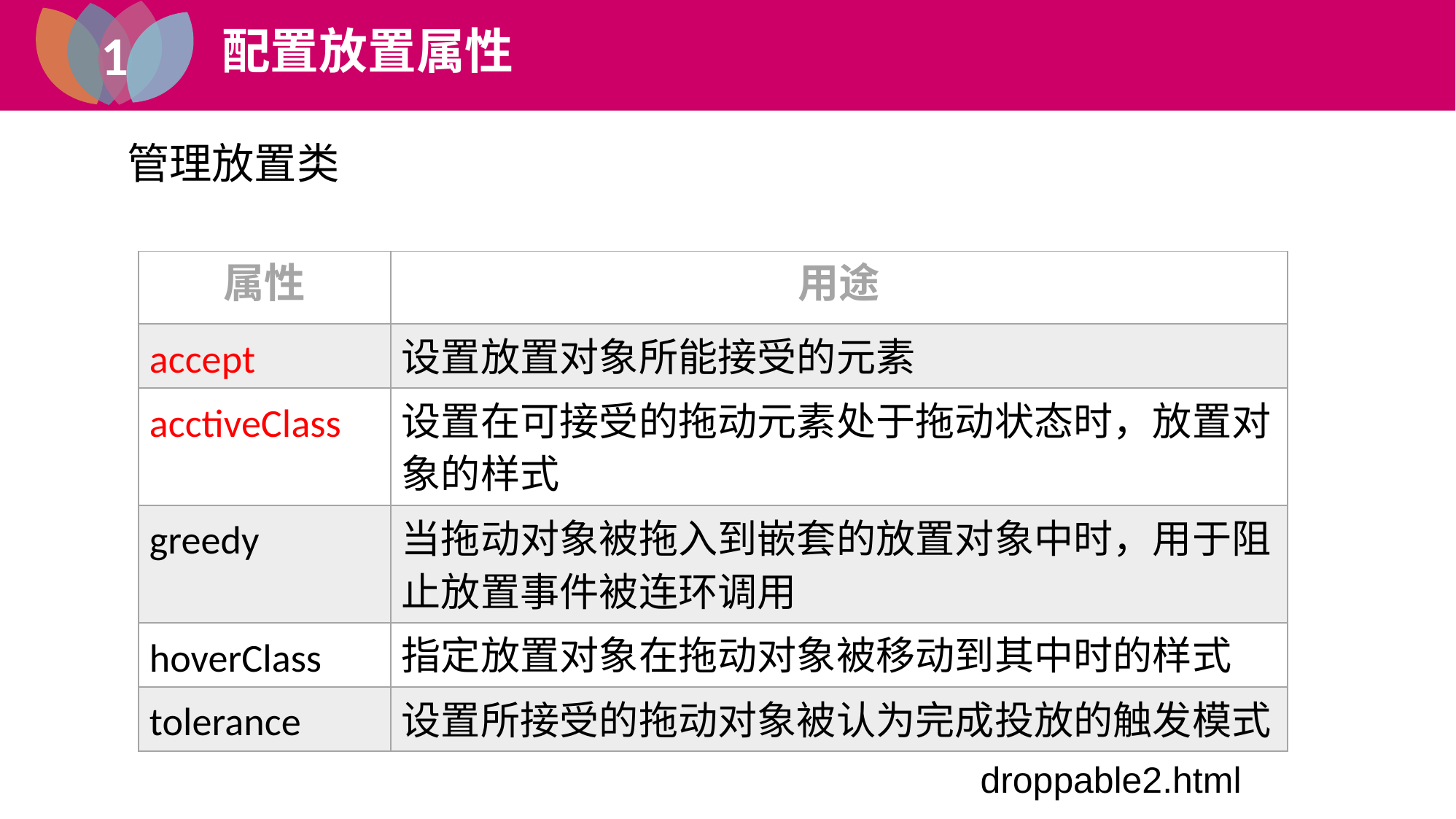

1
配置放置属性
1
jQuery 插件
管理放置类

| 属性 | 用途 |
| --- | --- |
| accept | 设置放置对象所能接受的元素 |
| acctiveClass | 设置在可接受的拖动元素处于拖动状态时，放置对象的样式 |
| greedy | 当拖动对象被拖入到嵌套的放置对象中时，用于阻止放置事件被连环调用 |
| hoverClass | 指定放置对象在拖动对象被移动到其中时的样式 |
| tolerance | 设置所接受的拖动对象被认为完成投放的触发模式 |
droppable2.html